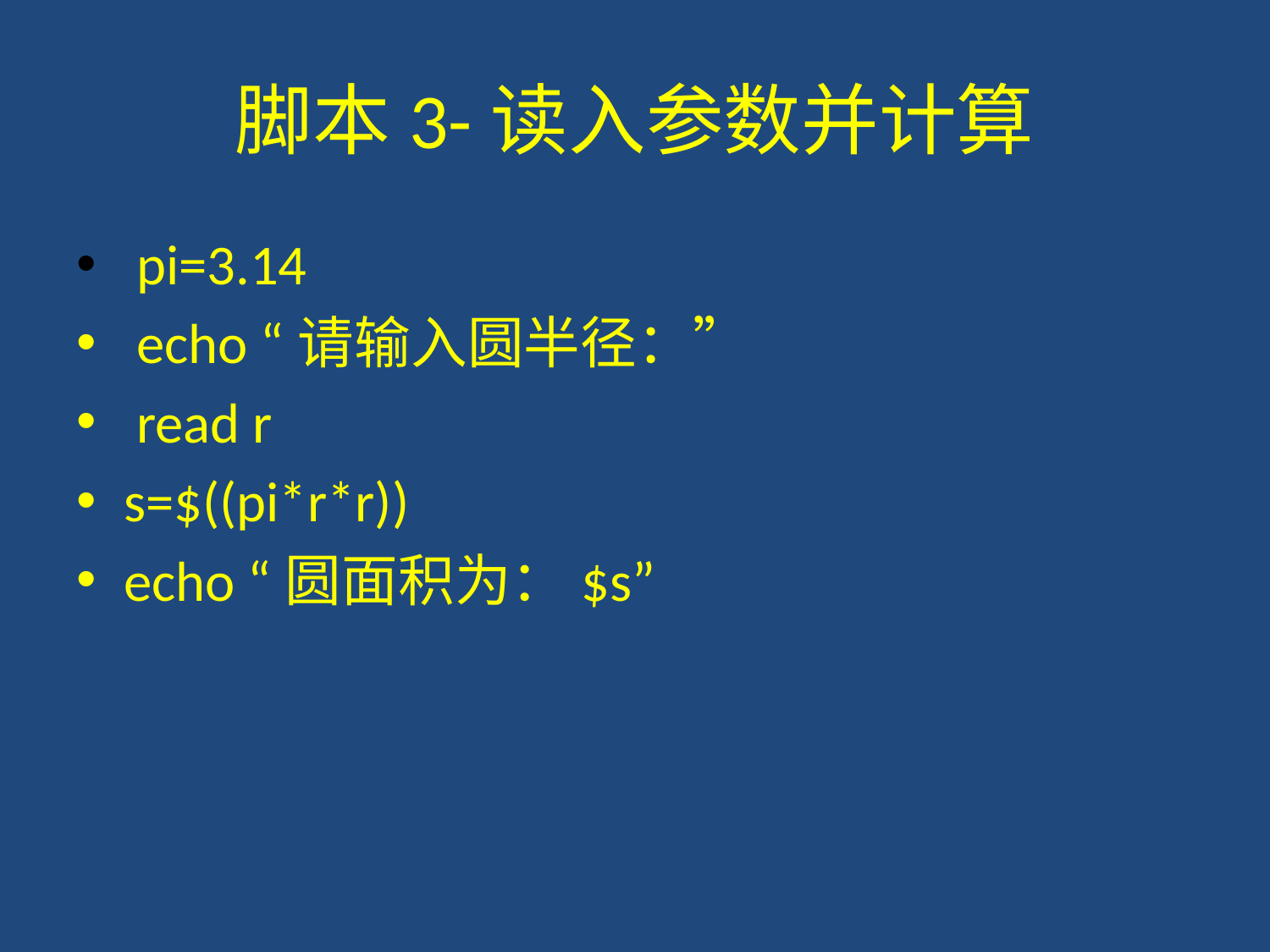

# 脚本3-读入参数并计算
 pi=3.14
 echo “请输入圆半径：”
 read r
s=$((pi*r*r))
echo “圆面积为：$s”